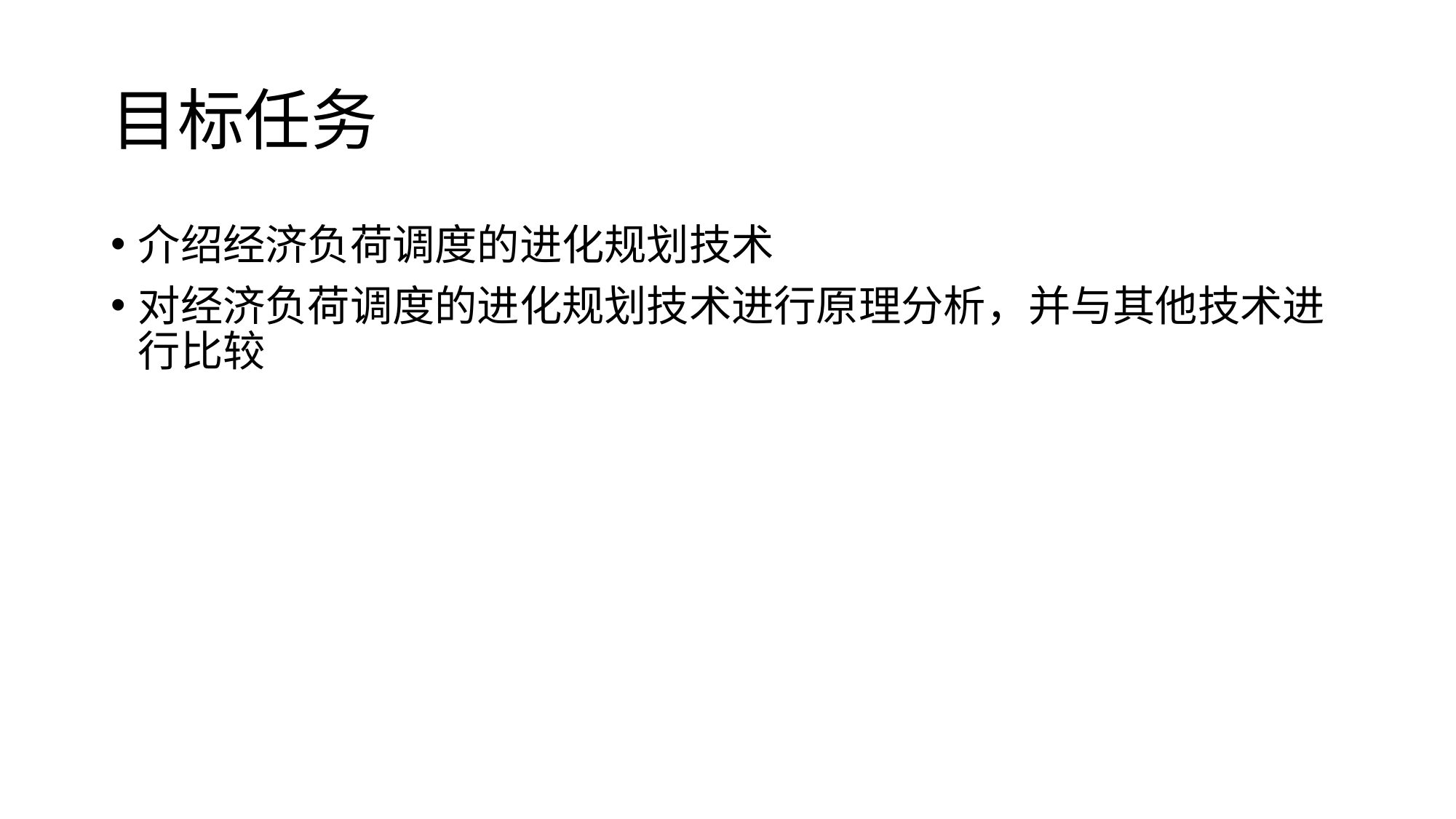

# 目标任务
介绍经济负荷调度的进化规划技术
对经济负荷调度的进化规划技术进行原理分析，并与其他技术进行比较